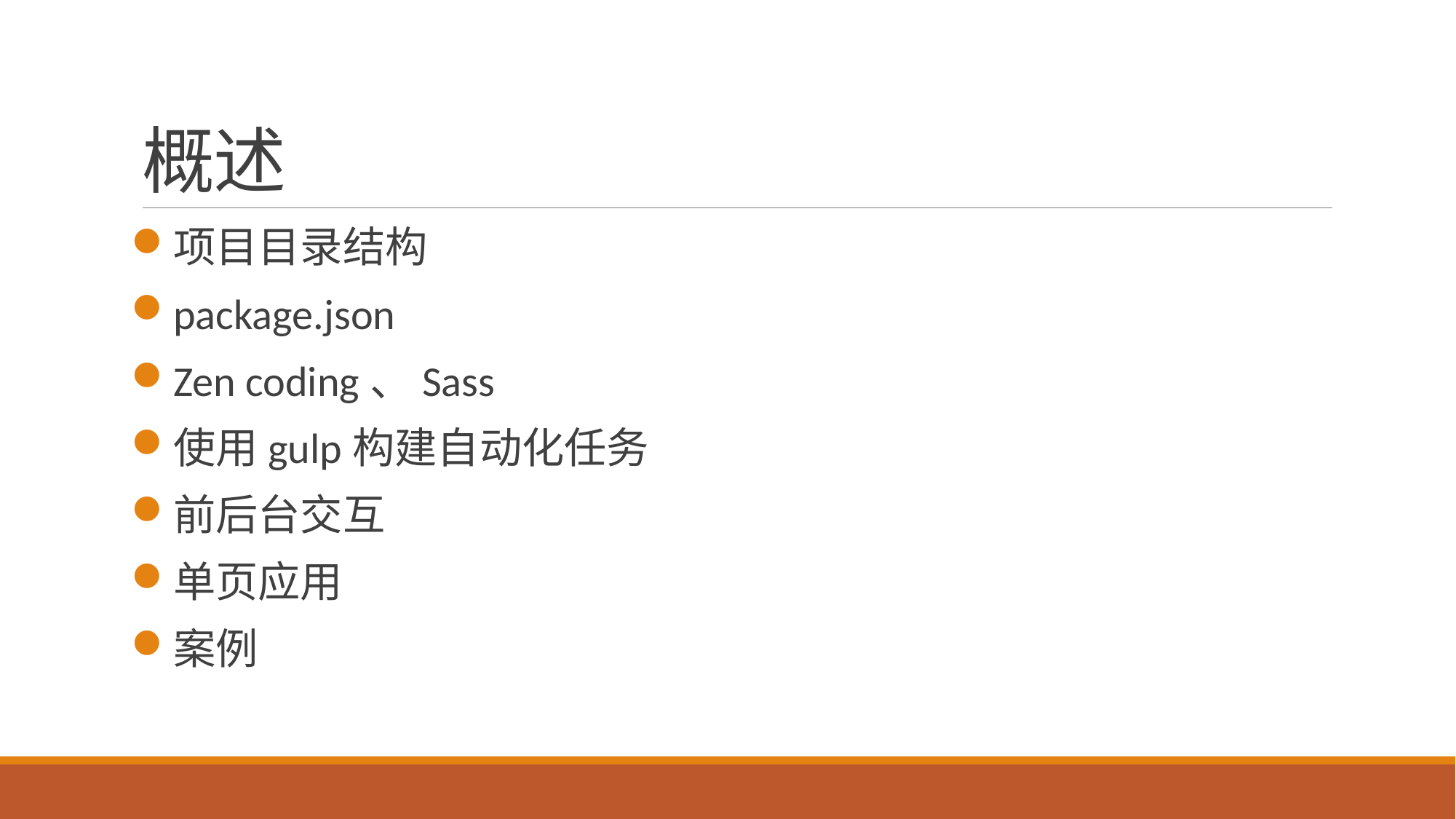

# 概述
项目目录结构
package.json
Zen coding、Sass
使用gulp构建自动化任务
前后台交互
单页应用
案例